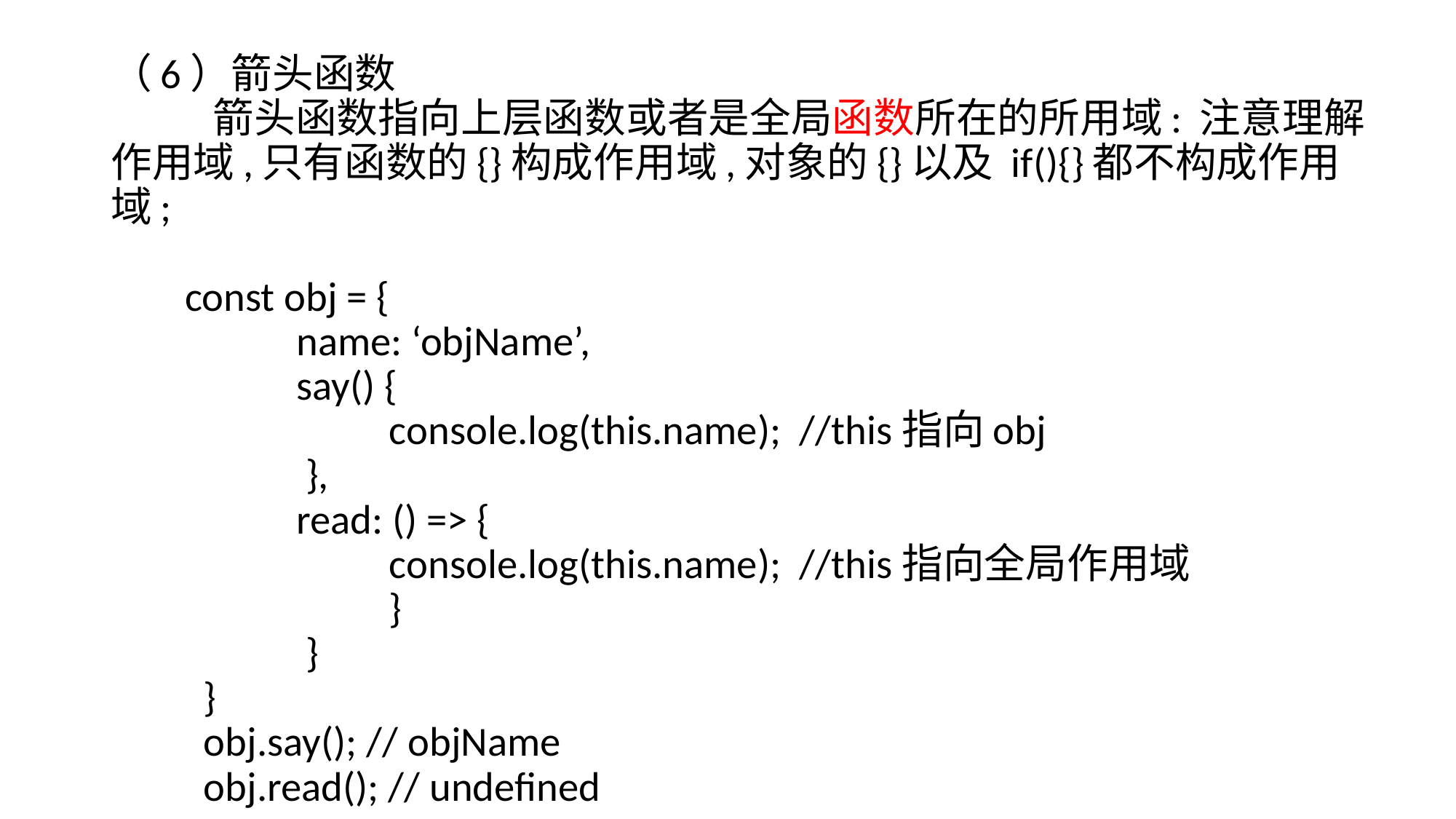

# （6）箭头函数  箭头函数指向上层函数或者是全局函数所在的所用域: 注意理解作用域,只有函数的{}构成作用域,对象的{}以及 if(){}都不构成作用域; const obj = { name: ‘objName’, say() { console.log(this.name);  //this指向obj }, read: () => { console.log(this.name);  //this指向全局作用域 } } } obj.say(); // objName obj.read(); // undefined